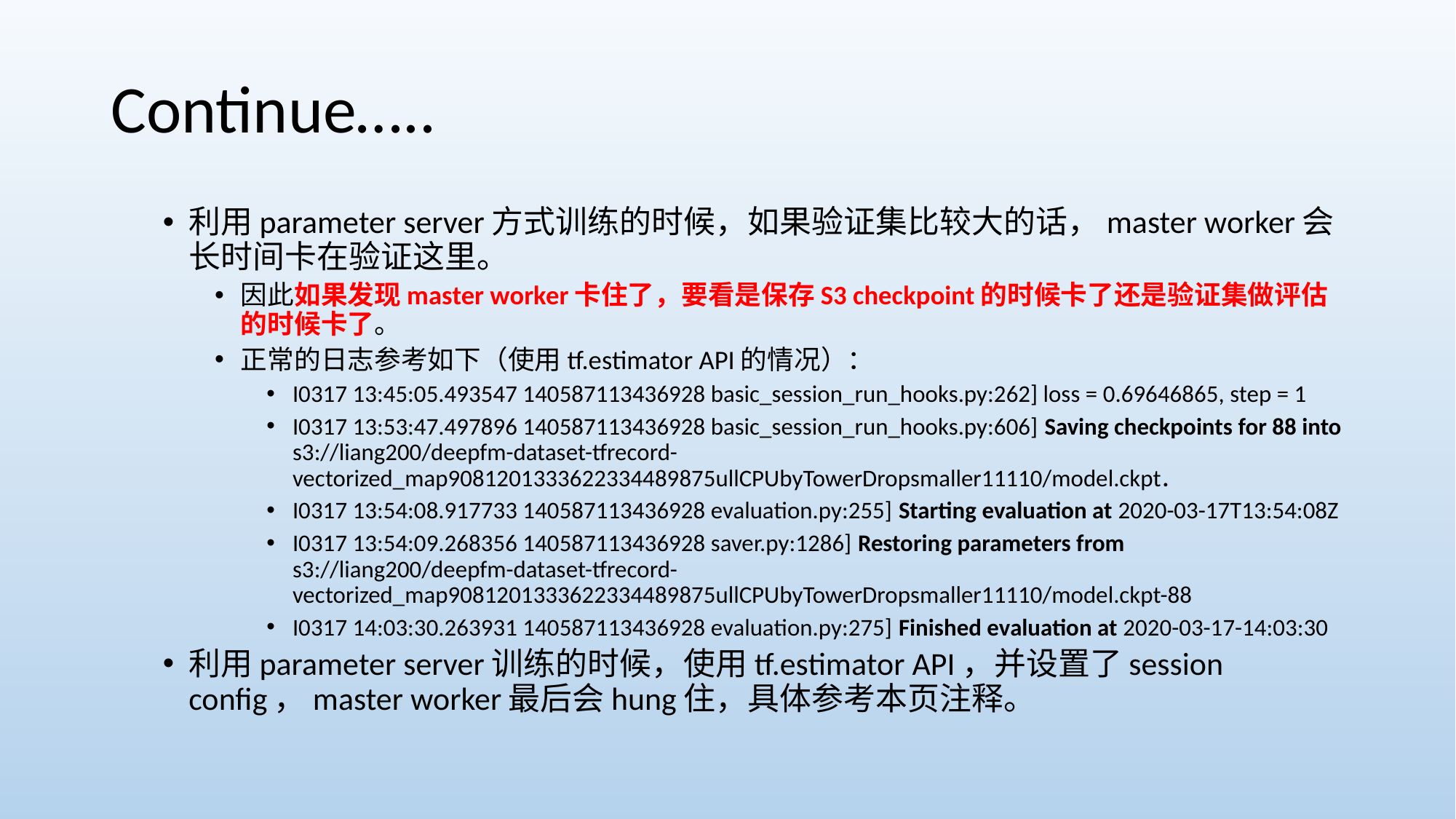

# Continue…..
利用parameter server方式训练的时候，如果验证集比较大的话，master worker会长时间卡在验证这里。
因此如果发现master worker卡住了，要看是保存S3 checkpoint的时候卡了还是验证集做评估的时候卡了。
正常的日志参考如下（使用tf.estimator API的情况）：
I0317 13:45:05.493547 140587113436928 basic_session_run_hooks.py:262] loss = 0.69646865, step = 1
I0317 13:53:47.497896 140587113436928 basic_session_run_hooks.py:606] Saving checkpoints for 88 into s3://liang200/deepfm-dataset-tfrecord-vectorized_map9081201333622334489875ullCPUbyTowerDropsmaller11110/model.ckpt.
I0317 13:54:08.917733 140587113436928 evaluation.py:255] Starting evaluation at 2020-03-17T13:54:08Z
I0317 13:54:09.268356 140587113436928 saver.py:1286] Restoring parameters from s3://liang200/deepfm-dataset-tfrecord-vectorized_map9081201333622334489875ullCPUbyTowerDropsmaller11110/model.ckpt-88
I0317 14:03:30.263931 140587113436928 evaluation.py:275] Finished evaluation at 2020-03-17-14:03:30
利用parameter server训练的时候，使用tf.estimator API，并设置了session config，master worker最后会hung住，具体参考本页注释。